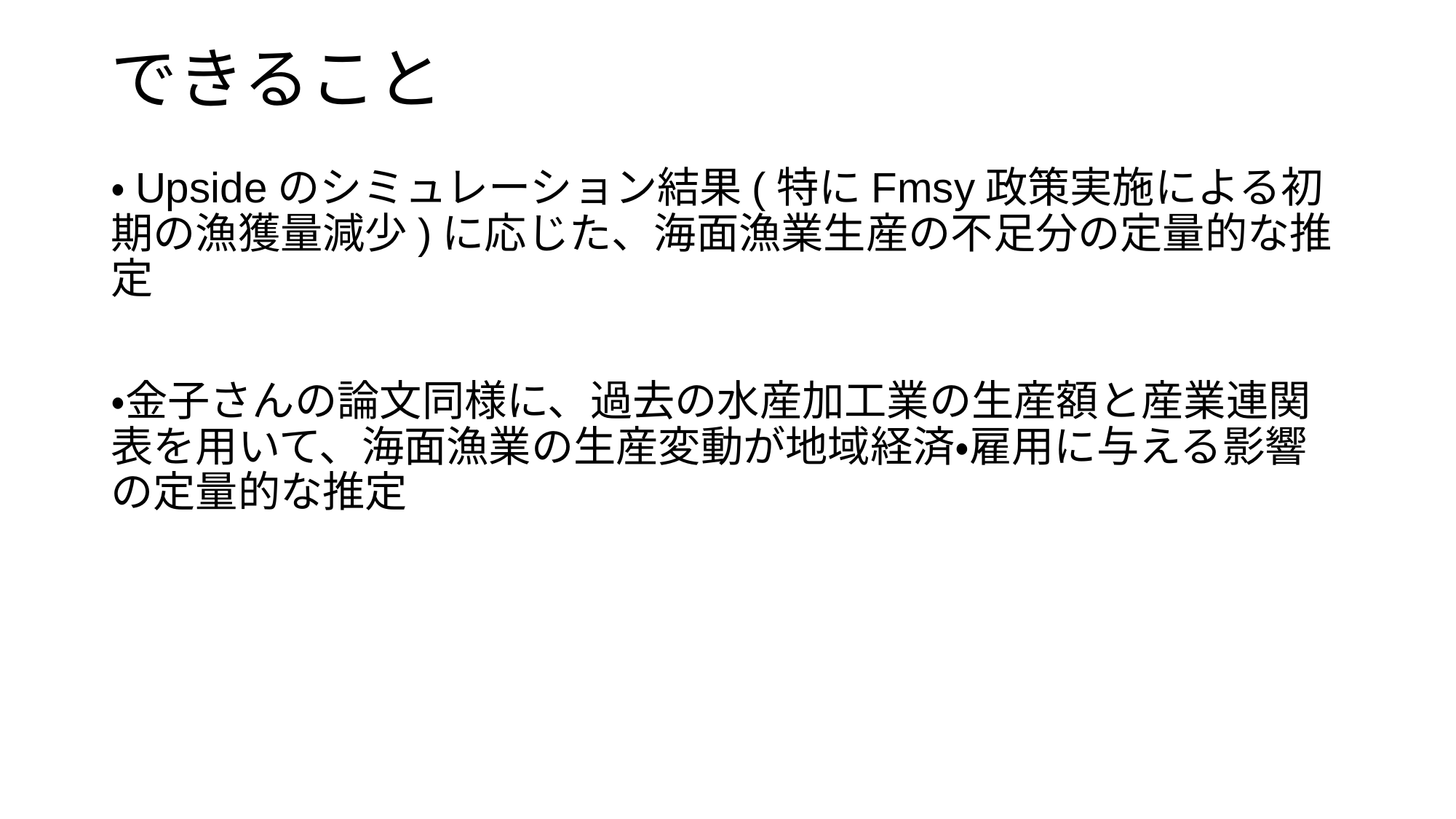

# できること
・Upsideのシミュレーション結果(特にFmsy政策実施による初期の漁獲量減少)に応じた、海面漁業生産の不足分の定量的な推定

・金子さんの論文同様に、過去の水産加工業の生産額と産業連関表を用いて、海面漁業の生産変動が地域経済・雇用に与える影響の定量的な推定